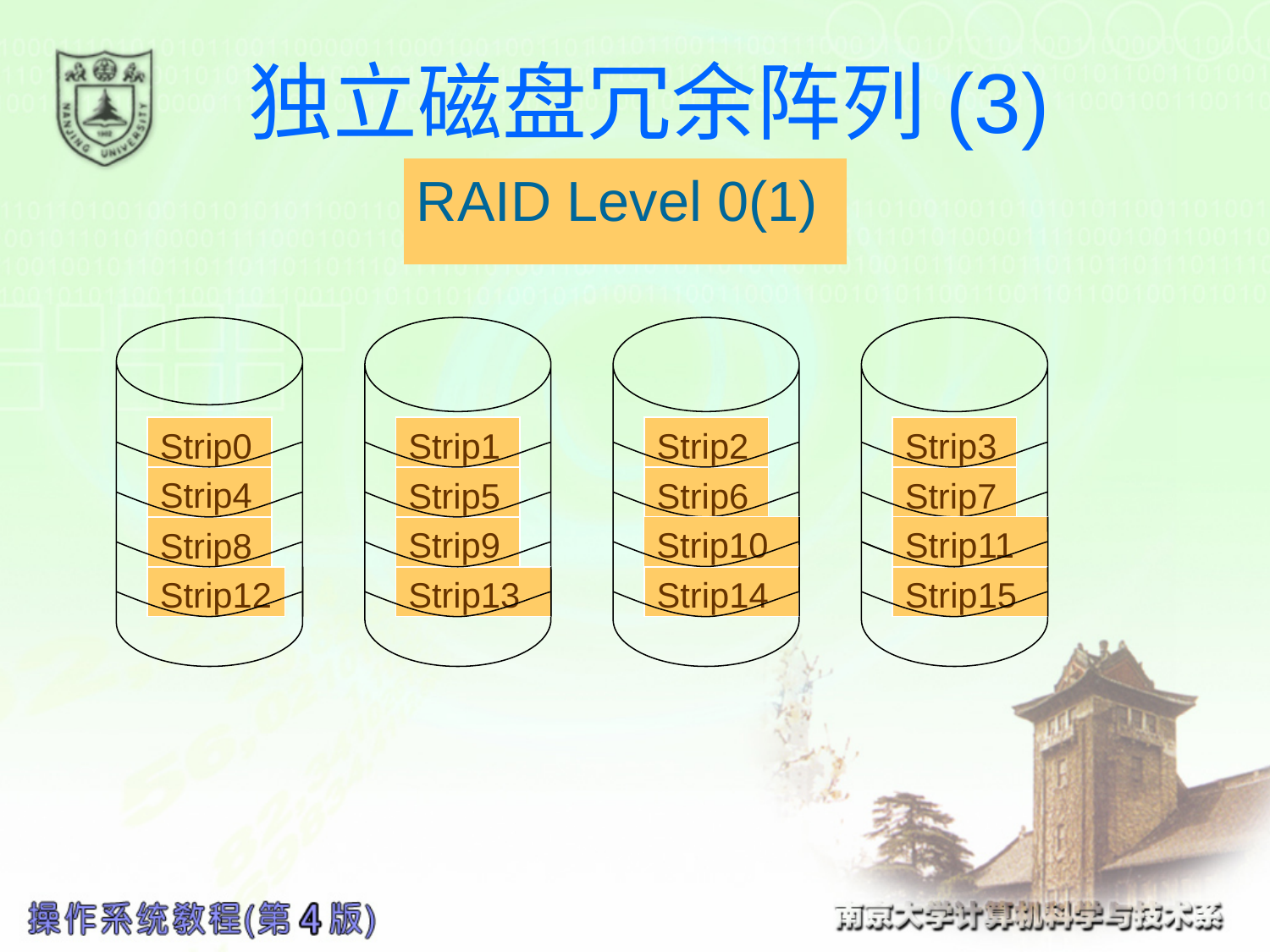

独立磁盘冗余阵列(3)
#
RAID Level 0(1)

Strip1

Strip5

Strip9

Strip13

Strip2

Strip6

Strip14

Strip3

Strip7

Strip15

Strip0

Strip4

Strip10
Strip10
Strip10

Strip11

Strip8

Strip12